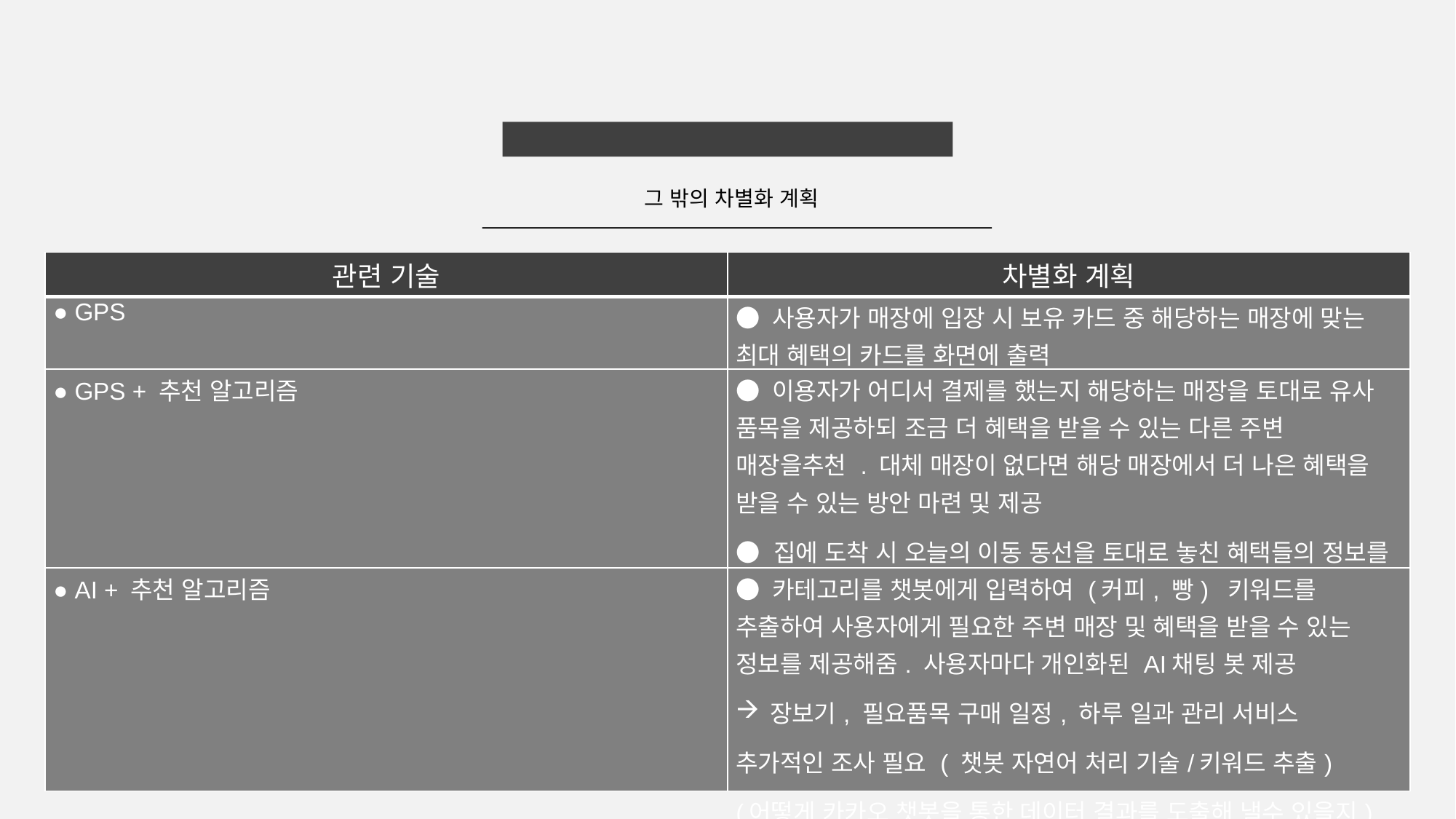

05.질의 응답

그 밖의 차별화 계획
| 관련 기술 | 차별화 계획 |
| --- | --- |
| ● GPS | ● 사용자가 매장에 입장 시 보유 카드 중 해당하는 매장에 맞는 최대 혜택의 카드를 화면에 출력 |
| ● GPS + 추천 알고리즘 | ● 이용자가 어디서 결제를 했는지 해당하는 매장을 토대로 유사 품목을 제공하되 조금 더 혜택을 받을 수 있는 다른 주변 매장을추천 . 대체 매장이 없다면 해당 매장에서 더 나은 혜택을 받을 수 있는 방안 마련 및 제공 ● 집에 도착 시 오늘의 이동 동선을 토대로 놓친 혜택들의 정보를 제공 |
| ● AI + 추천 알고리즘 | ● 카테고리를 챗봇에게 입력하여 (커피, 빵) 키워드를 추출하여 사용자에게 필요한 주변 매장 및 혜택을 받을 수 있는 정보를 제공해줌. 사용자마다 개인화된 AI채팅 봇 제공 장보기, 필요품목 구매 일정, 하루 일과 관리 서비스 추가적인 조사 필요 ( 챗봇 자연어 처리 기술/키워드 추출) (어떻게 카카오 챗봇을 통한 데이터 결과를 도출해 낼수 있을지) |